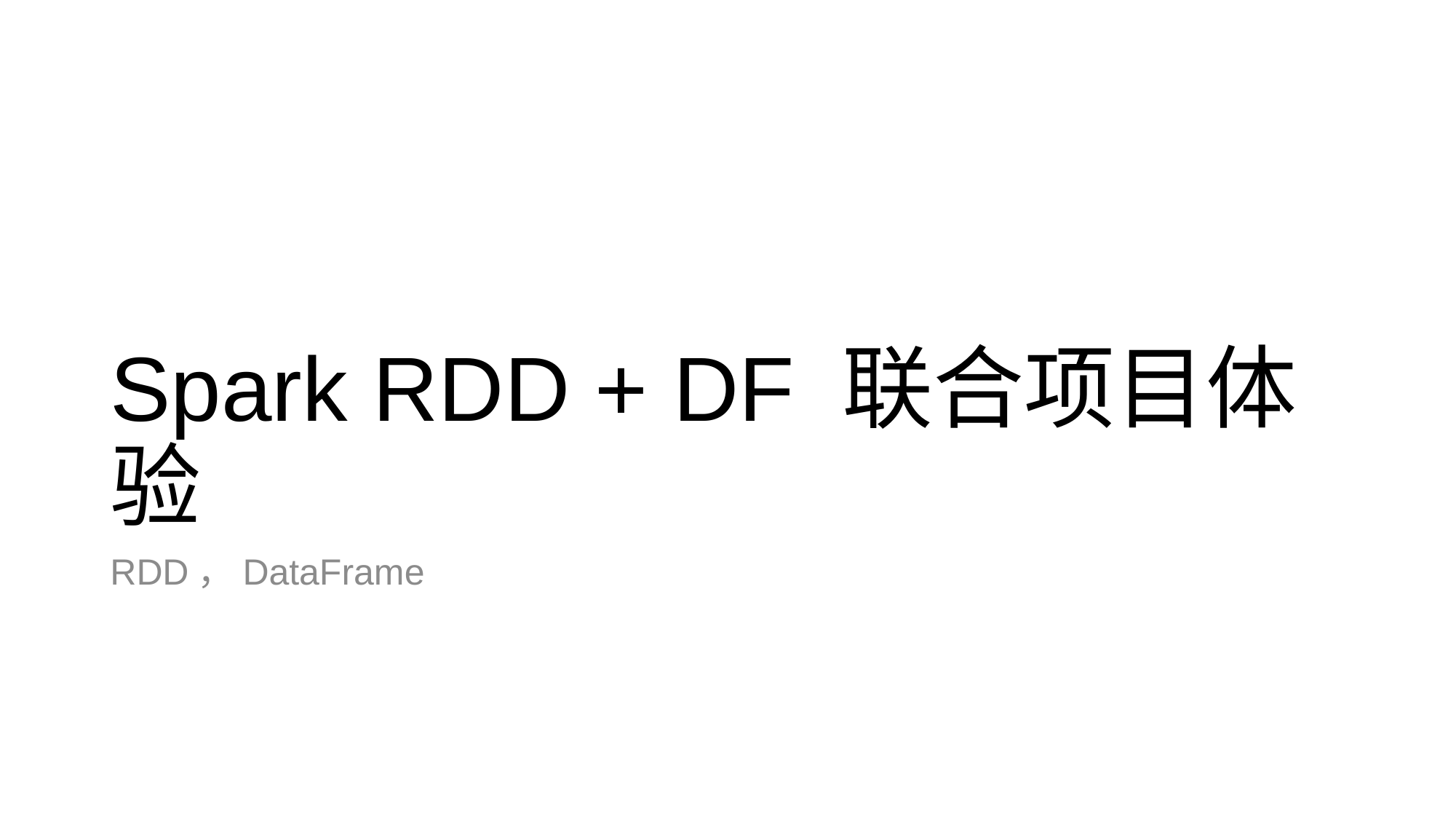

# Spark RDD + DF 联合项目体验
RDD，DataFrame